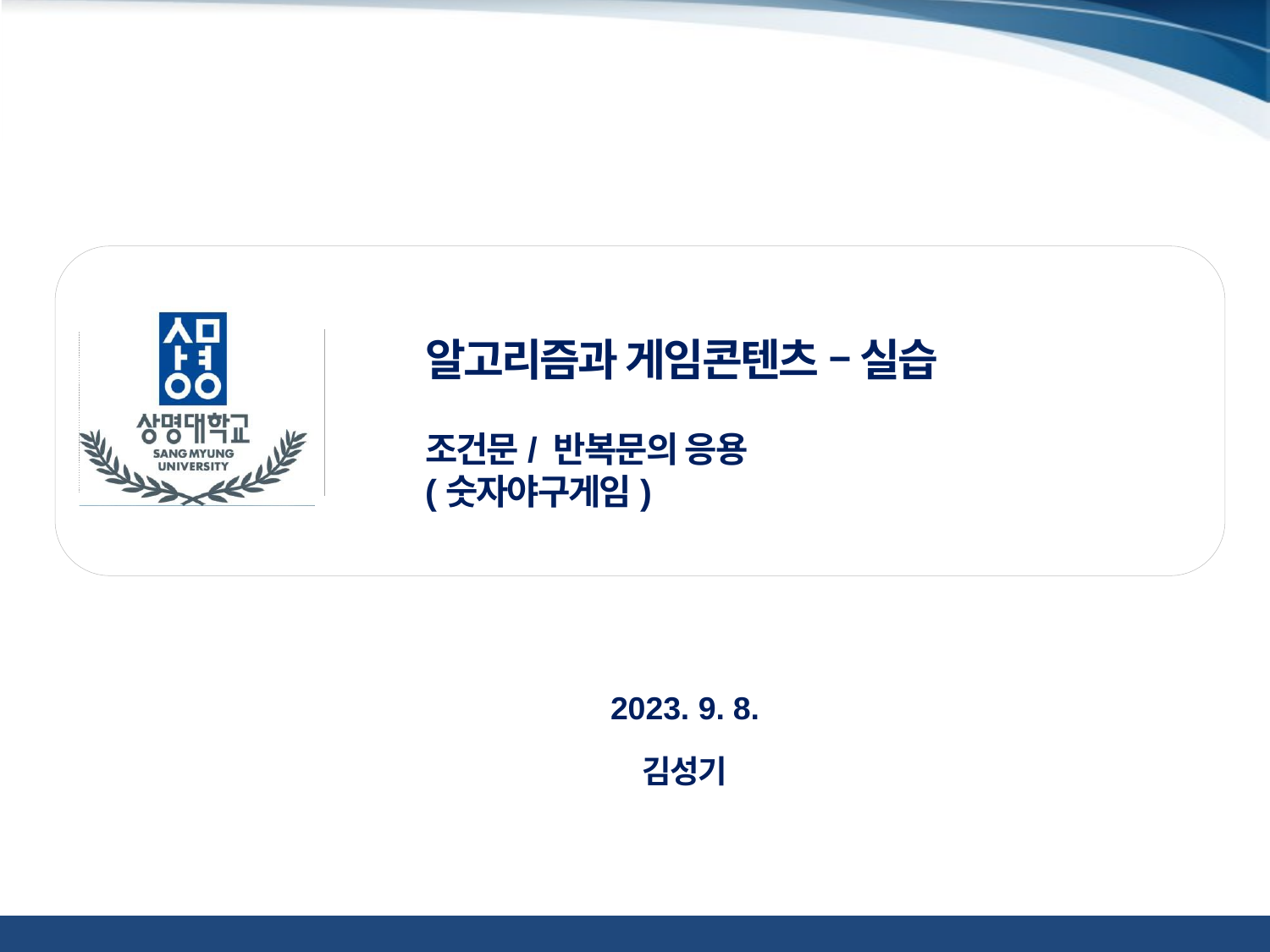

# 알고리즘과 게임콘텐츠 – 실습 조건문/ 반복문의 응용 (숫자야구게임)

2023. 9. 8.

김성기